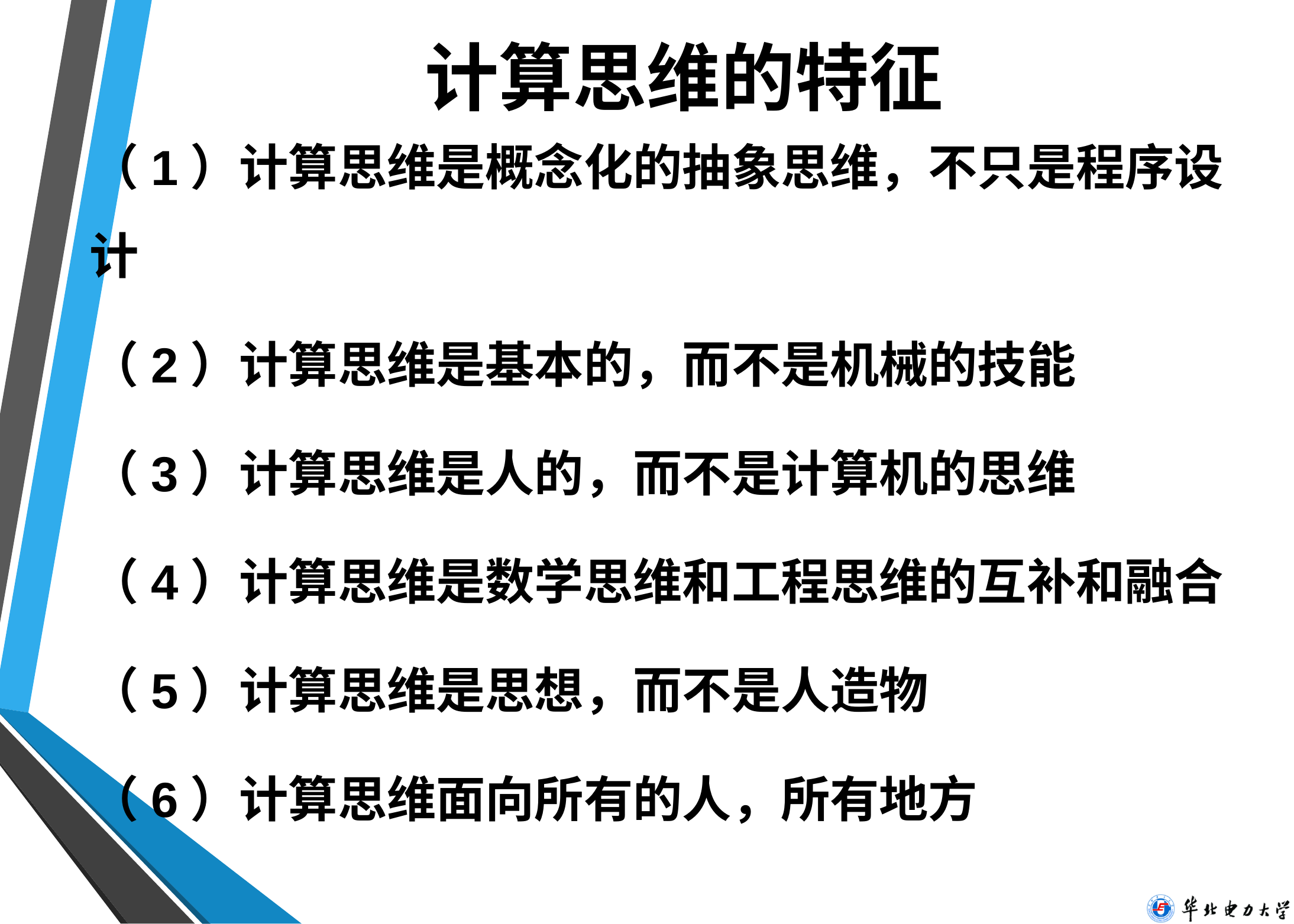

# 计算思维的特征
（1）计算思维是概念化的抽象思维，不只是程序设计
（2）计算思维是基本的，而不是机械的技能
（3）计算思维是人的，而不是计算机的思维
（4）计算思维是数学思维和工程思维的互补和融合
（5）计算思维是思想，而不是人造物
（6）计算思维面向所有的人，所有地方